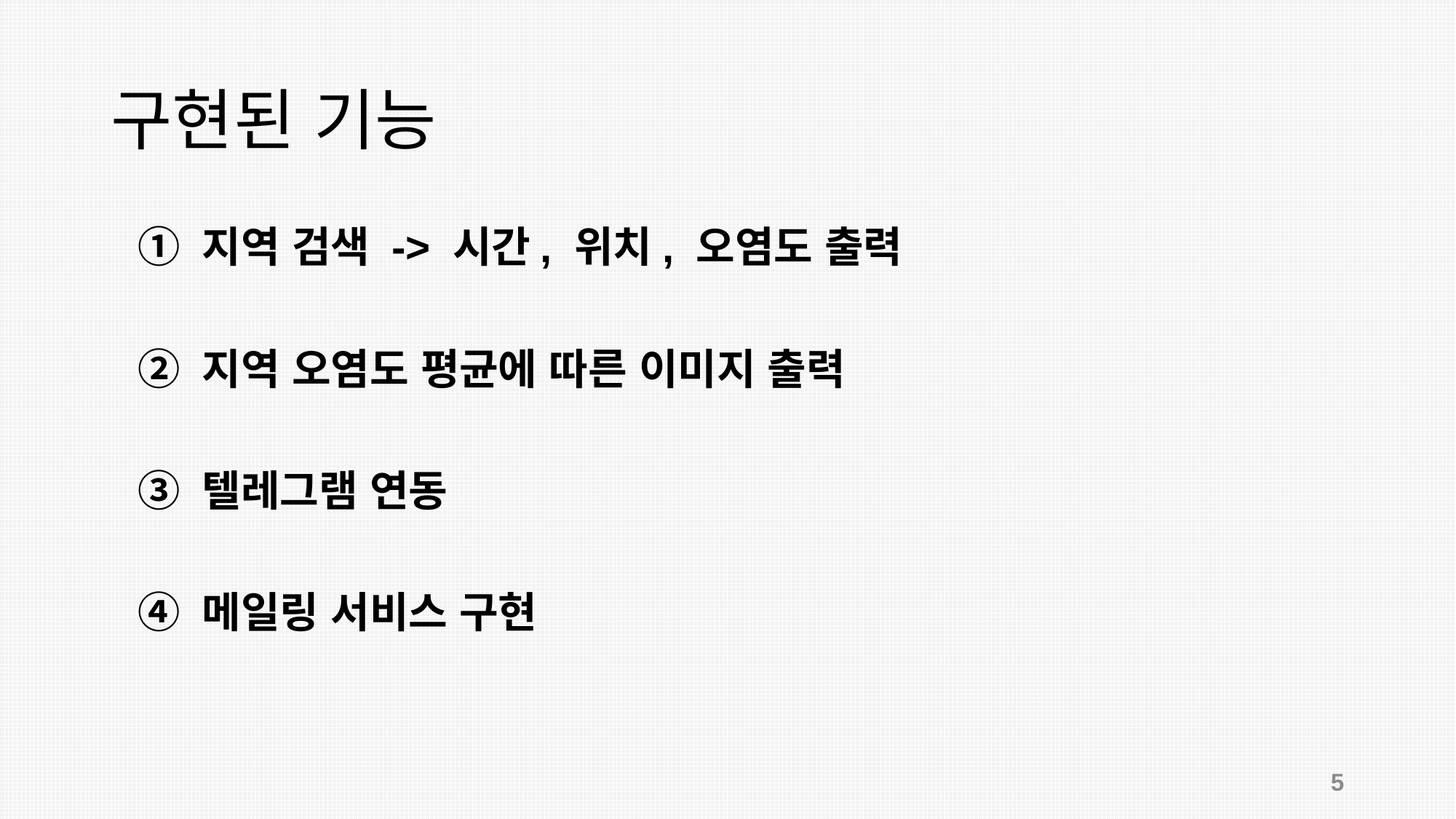

# 구현된 기능
① 지역 검색 -> 시간, 위치, 오염도 출력

② 지역 오염도 평균에 따른 이미지 출력

③ 텔레그램 연동

④ 메일링 서비스 구현

5